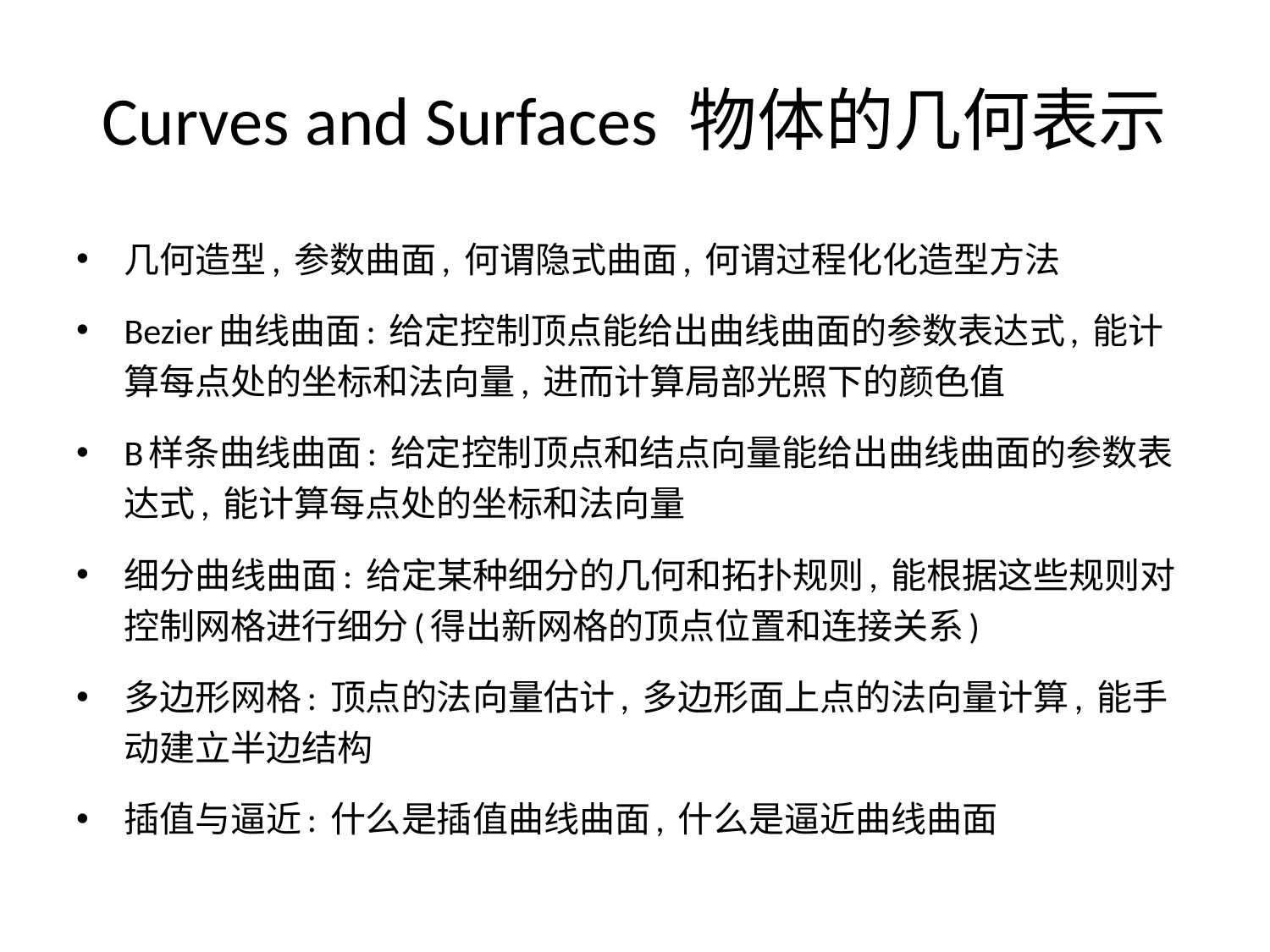

# Curves and Surfaces 物体的几何表示
几何造型, 参数曲面, 何谓隐式曲面, 何谓过程化化造型方法
Bezier曲线曲面: 给定控制顶点能给出曲线曲面的参数表达式, 能计算每点处的坐标和法向量, 进而计算局部光照下的颜色值
B样条曲线曲面: 给定控制顶点和结点向量能给出曲线曲面的参数表达式, 能计算每点处的坐标和法向量
细分曲线曲面: 给定某种细分的几何和拓扑规则, 能根据这些规则对控制网格进行细分(得出新网格的顶点位置和连接关系)
多边形网格: 顶点的法向量估计, 多边形面上点的法向量计算, 能手动建立半边结构
插值与逼近: 什么是插值曲线曲面, 什么是逼近曲线曲面